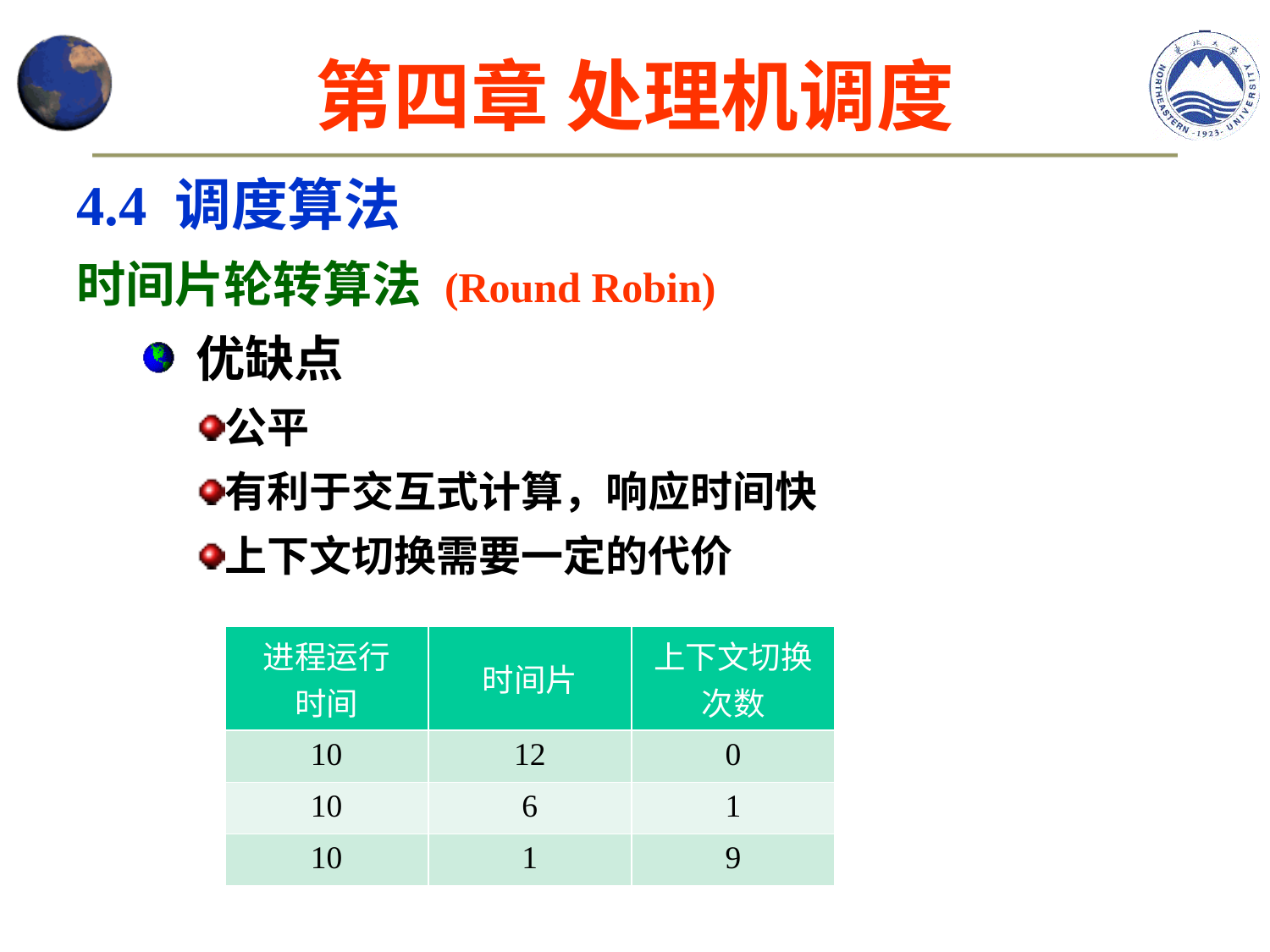

# 第四章 处理机调度
4.4 调度算法
时间片轮转算法 (Round Robin)
 优缺点
公平
有利于交互式计算，响应时间快
上下文切换需要一定的代价
| 进程运行 时间 | 时间片 | 上下文切换次数 |
| --- | --- | --- |
| 10 | 12 | 0 |
| 10 | 6 | 1 |
| 10 | 1 | 9 |